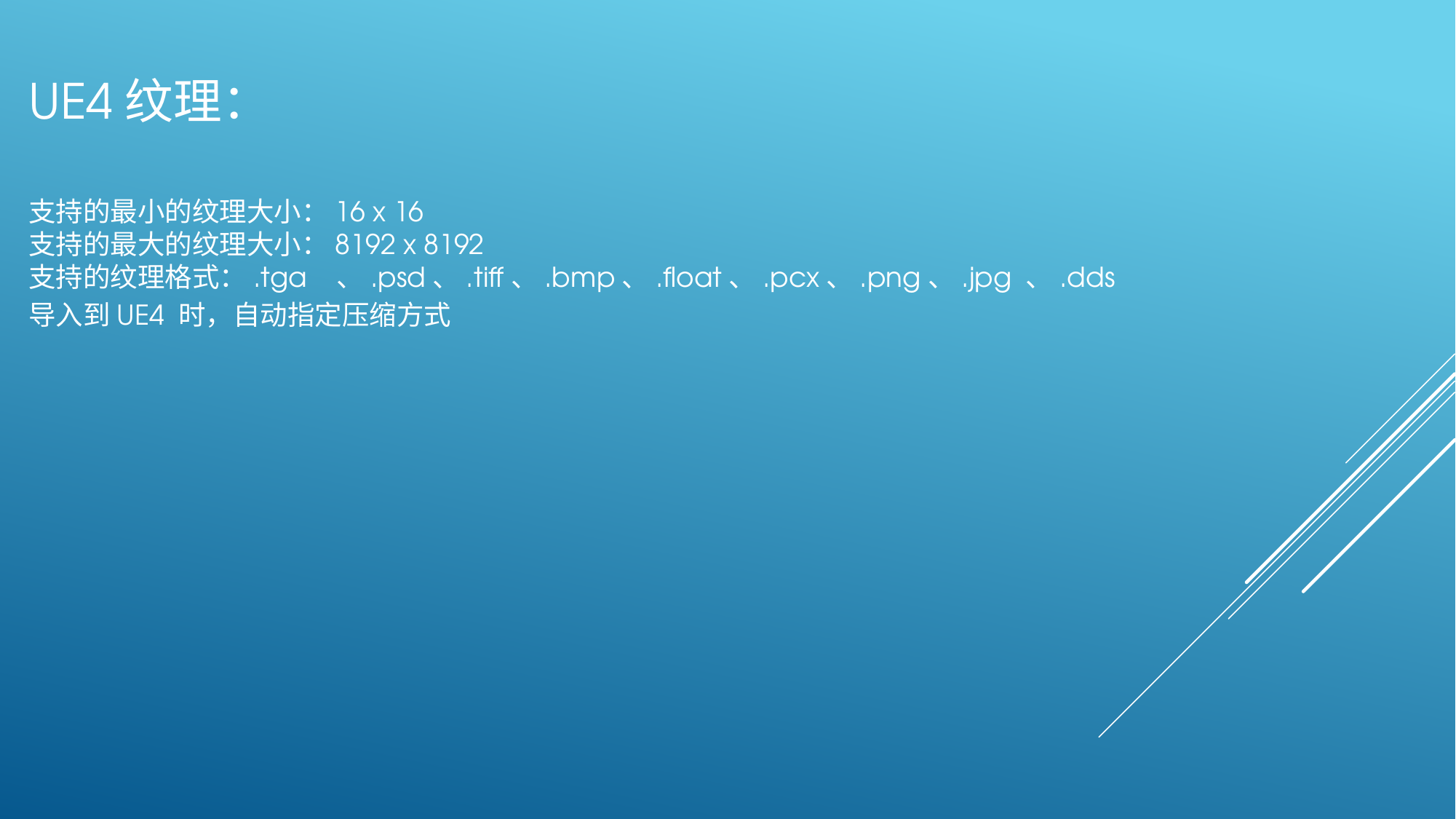

UE4纹理：

支持的最小的纹理大小：16 x 16
支持的最大的纹理大小：8192 x 8192
支持的纹理格式：.tga   、.psd、.tiff、.bmp、.float、.pcx、.png、.jpg 、.dds
导入到UE4 时，自动指定压缩方式